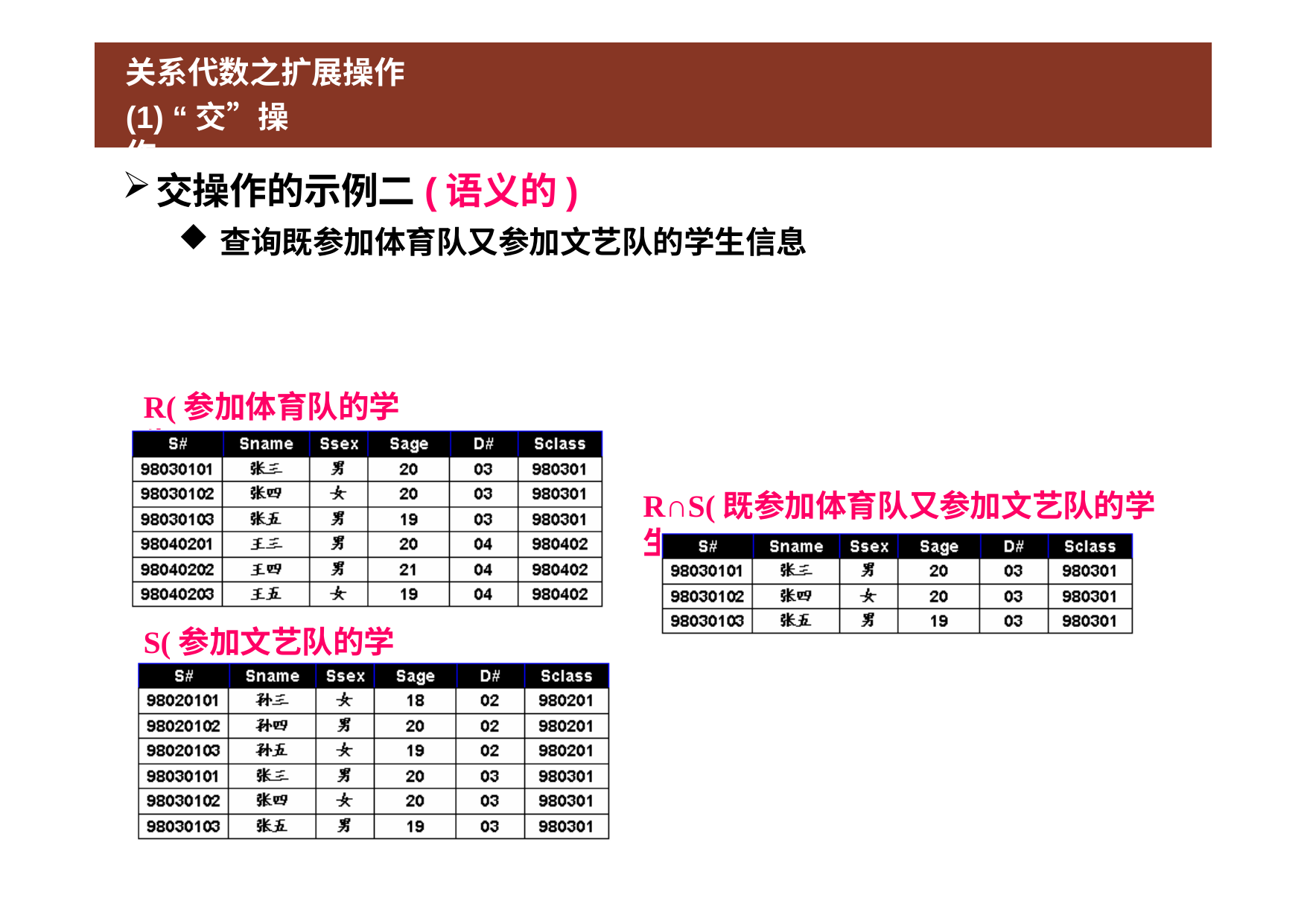

# 关系代数之扩展操作
(1) “交”操作
交操作的示例二(语义的)
查询既参加体育队又参加文艺队的学生信息
R(参加体育队的学生)

R∩S(既参加体育队又参加文艺队的学生)

S(参加文艺队的学生)